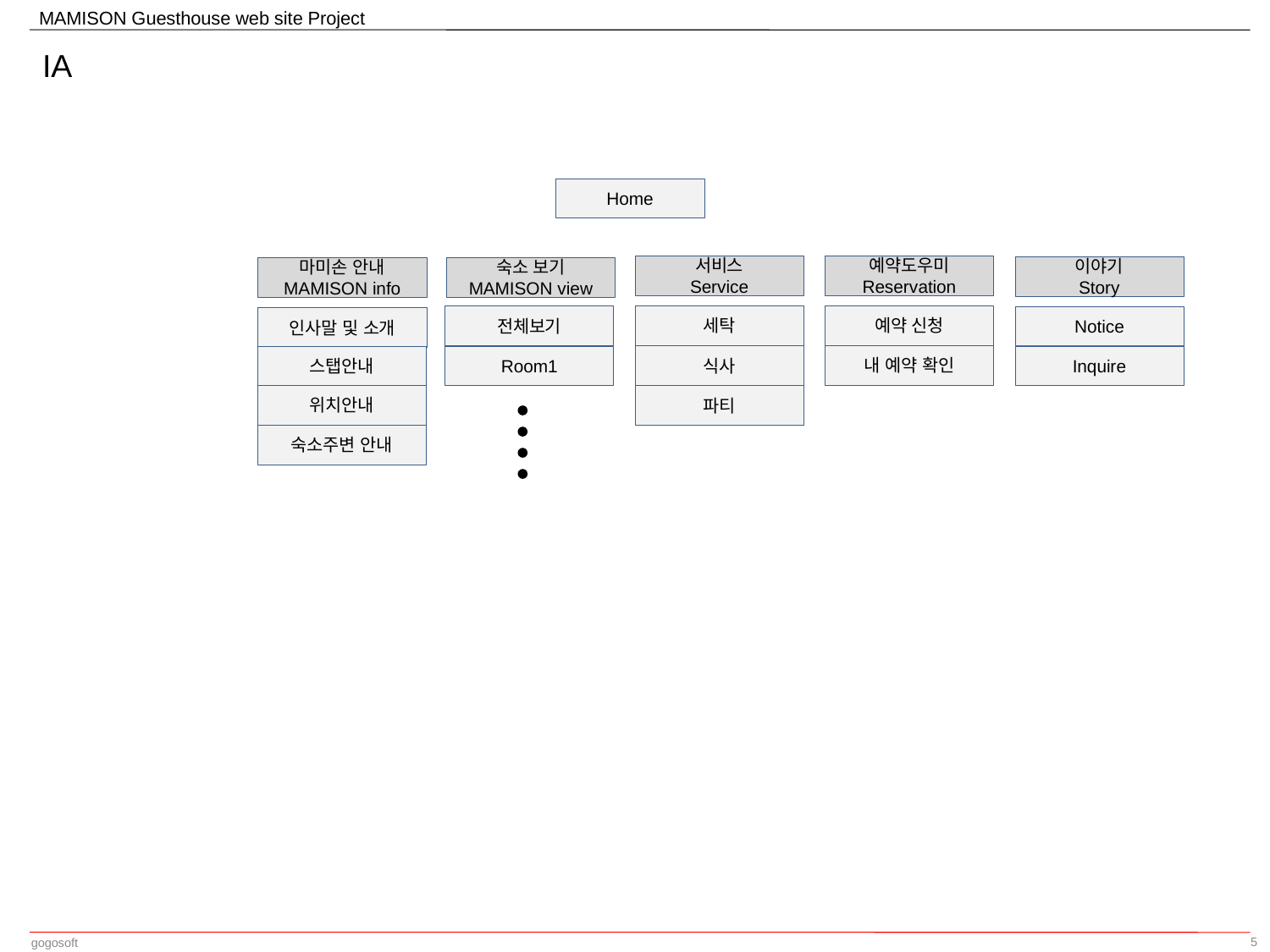

IA
Home
서비스
Service
예약도우미
Reservation
이야기
Story
마미손 안내
MAMISON info
숙소 보기
MAMISON view
세탁
예약 신청
전체보기
Notice
인사말 및 소개
내 예약 확인
식사
스탭안내
Room1
Inquire
위치안내
파티

숙소주변 안내
5
gogosoft